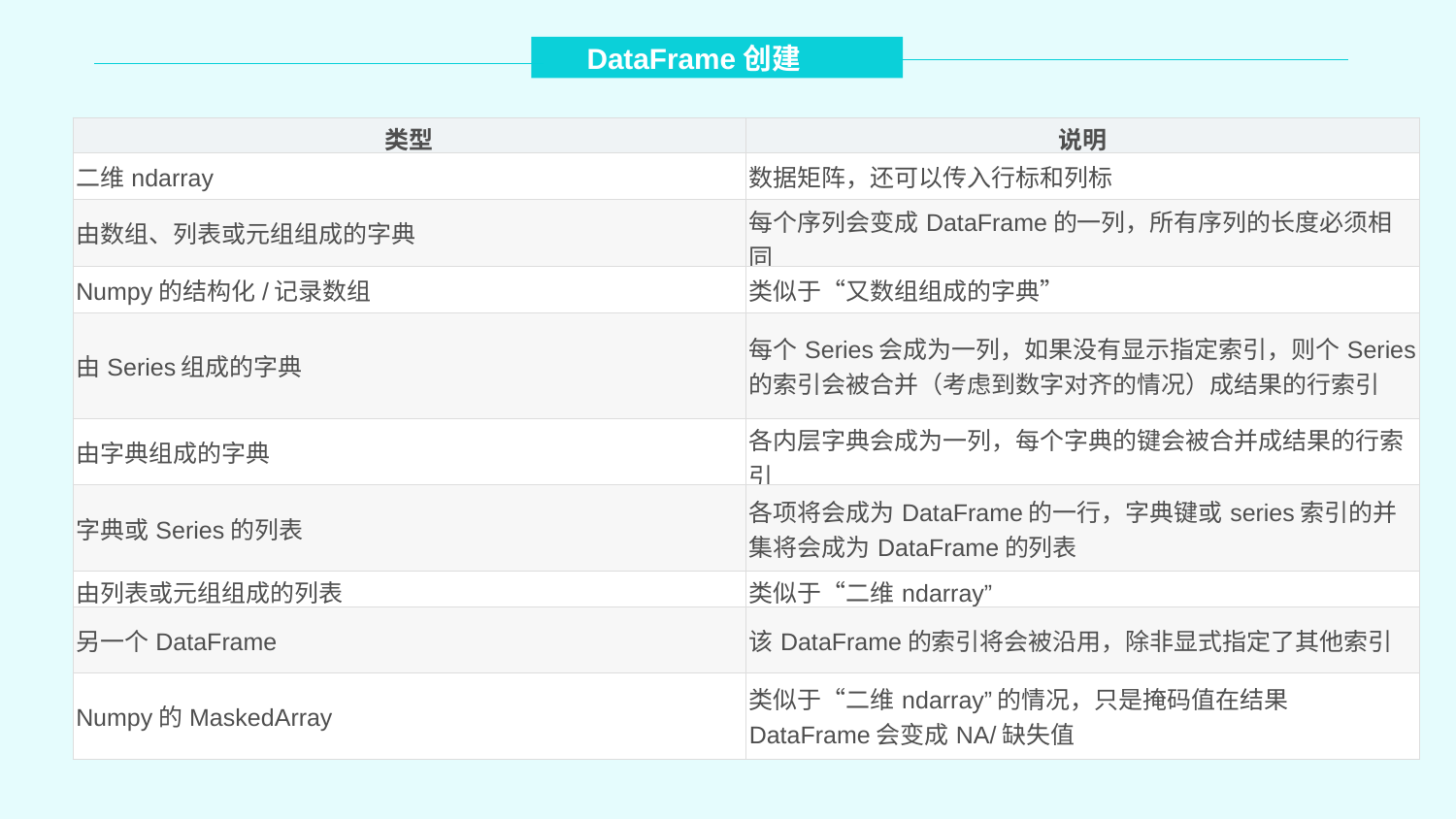

DataFrame创建

| 类型 | 说明 |
| --- | --- |
| 二维ndarray | 数据矩阵，还可以传入行标和列标 |
| 由数组、列表或元组组成的字典 | 每个序列会变成DataFrame的一列，所有序列的长度必须相同 |
| Numpy的结构化/记录数组 | 类似于“又数组组成的字典” |
| 由Series组成的字典 | 每个Series会成为一列，如果没有显示指定索引，则个Series的索引会被合并（考虑到数字对齐的情况）成结果的行索引 |
| 由字典组成的字典 | 各内层字典会成为一列，每个字典的键会被合并成结果的行索引 |
| 字典或Series的列表 | 各项将会成为DataFrame的一行，字典键或series索引的并集将会成为DataFrame的列表 |
| 由列表或元组组成的列表 | 类似于“二维ndarray” |
| 另一个DataFrame | 该DataFrame的索引将会被沿用，除非显式指定了其他索引 |
| Numpy的MaskedArray | 类似于“二维ndarray”的情况，只是掩码值在结果DataFrame会变成NA/缺失值 |